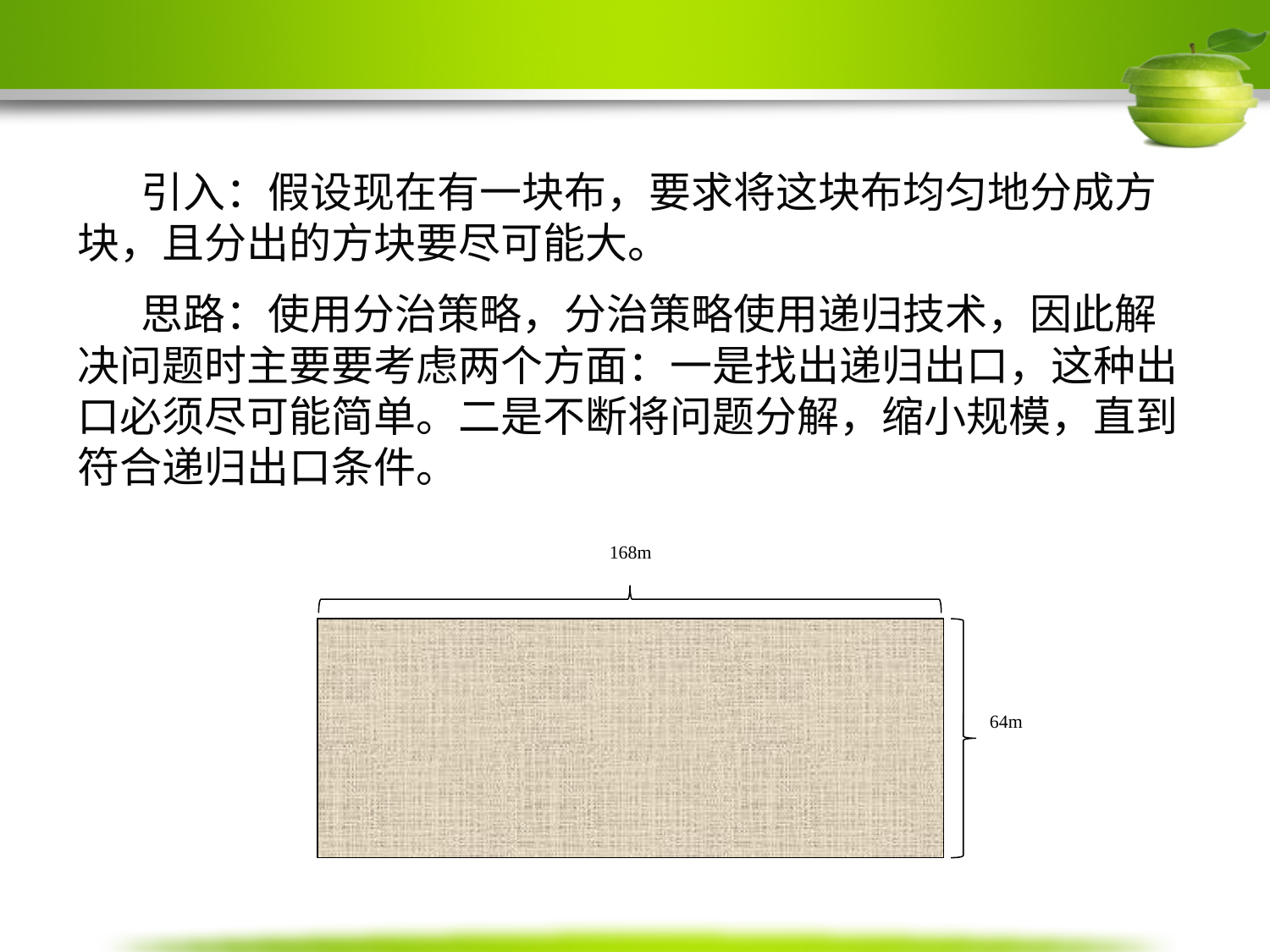

引入：假设现在有一块布，要求将这块布均匀地分成方块，且分出的方块要尽可能大。
思路：使用分治策略，分治策略使用递归技术，因此解决问题时主要要考虑两个方面：一是找出递归出口，这种出口必须尽可能简单。二是不断将问题分解，缩小规模，直到符合递归出口条件。

168m

64m